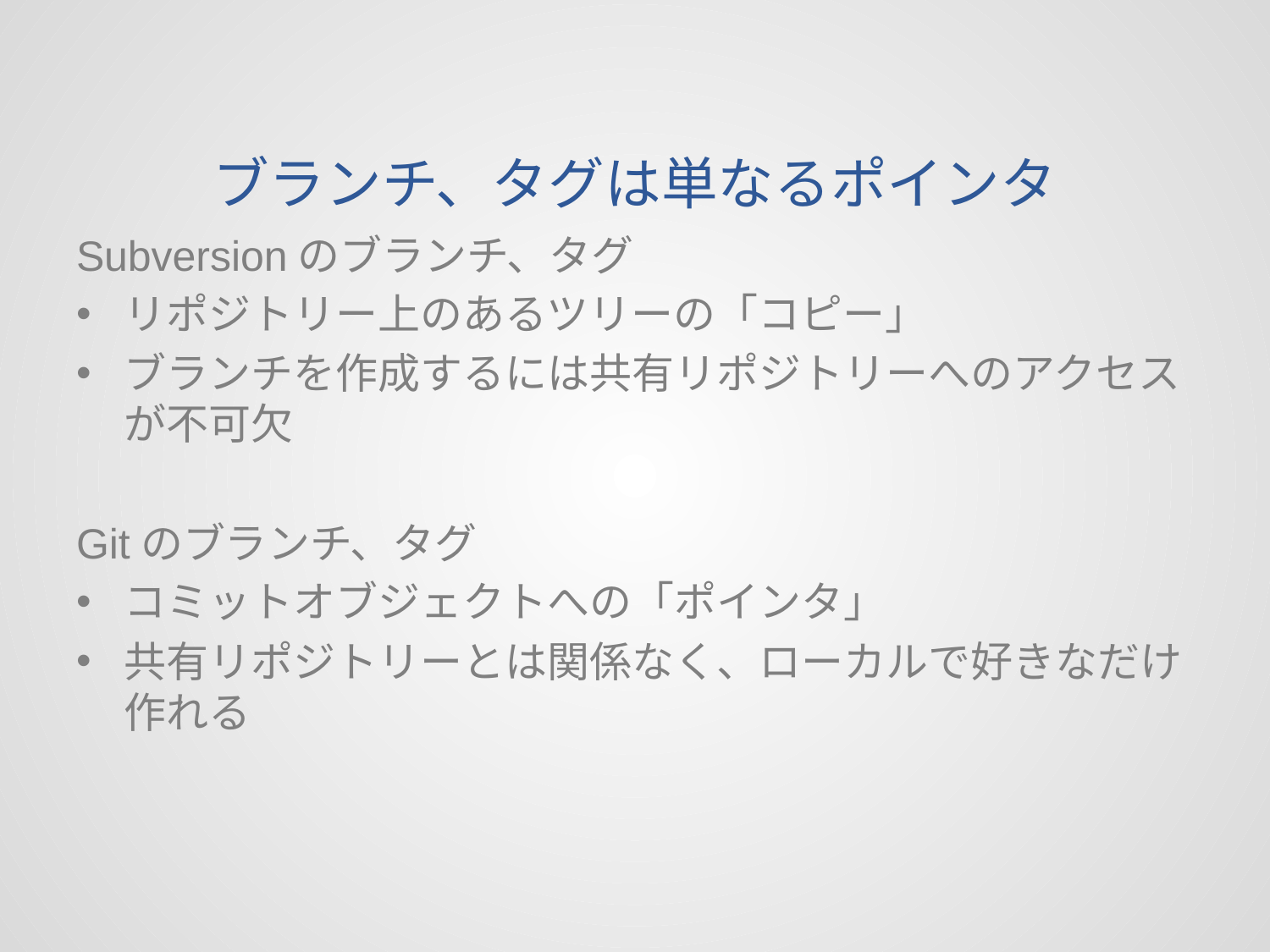

# ブランチ、タグは単なるポインタ
Subversionのブランチ、タグ
リポジトリー上のあるツリーの「コピー」
ブランチを作成するには共有リポジトリーへのアクセスが不可欠

Gitのブランチ、タグ
コミットオブジェクトへの「ポインタ」
共有リポジトリーとは関係なく、ローカルで好きなだけ作れる